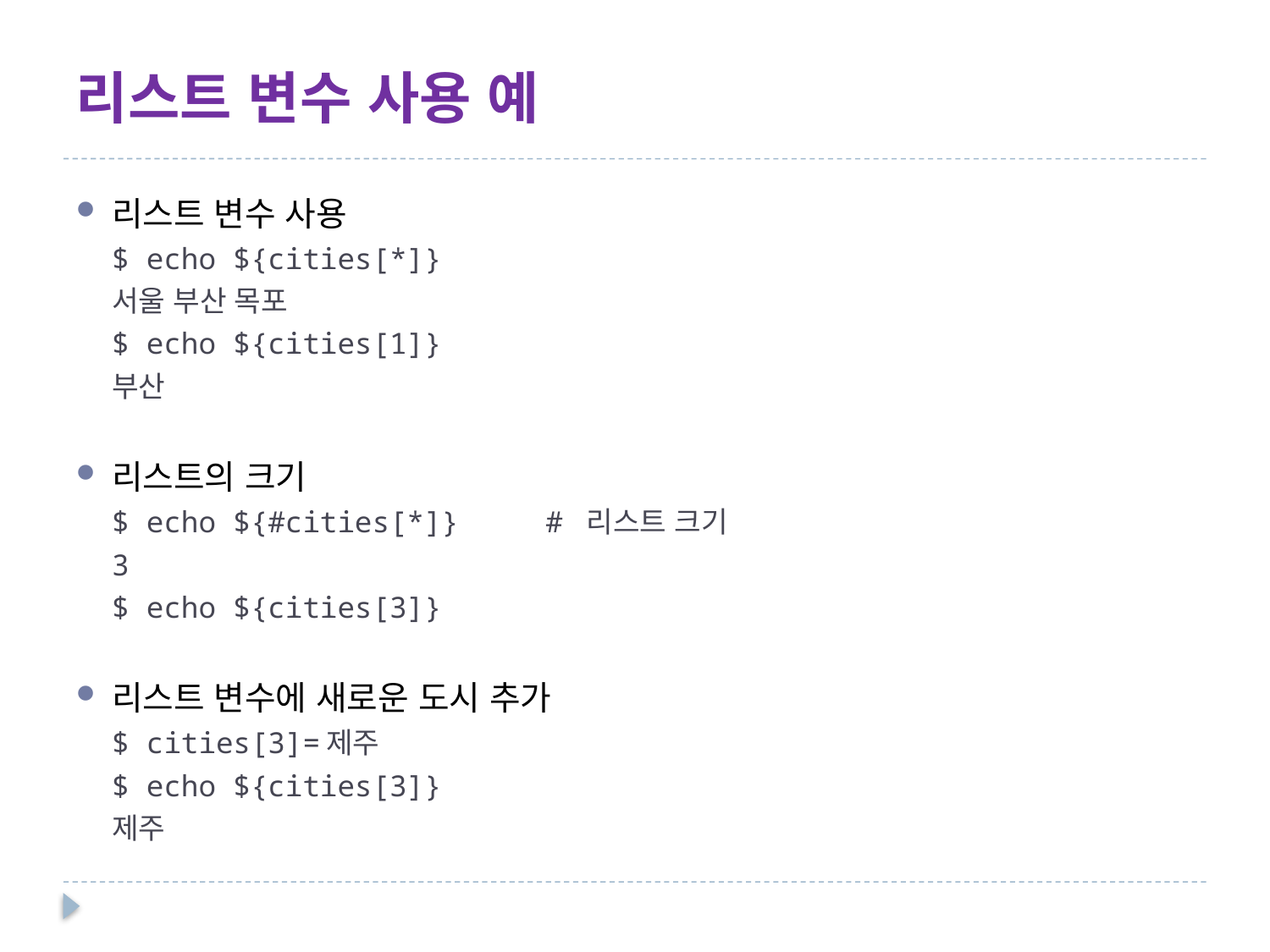

# 리스트 변수 사용 예
리스트 변수 사용
$ echo ${cities[*]}
서울 부산 목포
$ echo ${cities[1]}
부산

리스트의 크기
$ echo ${#cities[*]}     # 리스트 크기
3
$ echo ${cities[3]}

리스트 변수에 새로운 도시 추가
$ cities[3]=제주
$ echo ${cities[3]}
제주